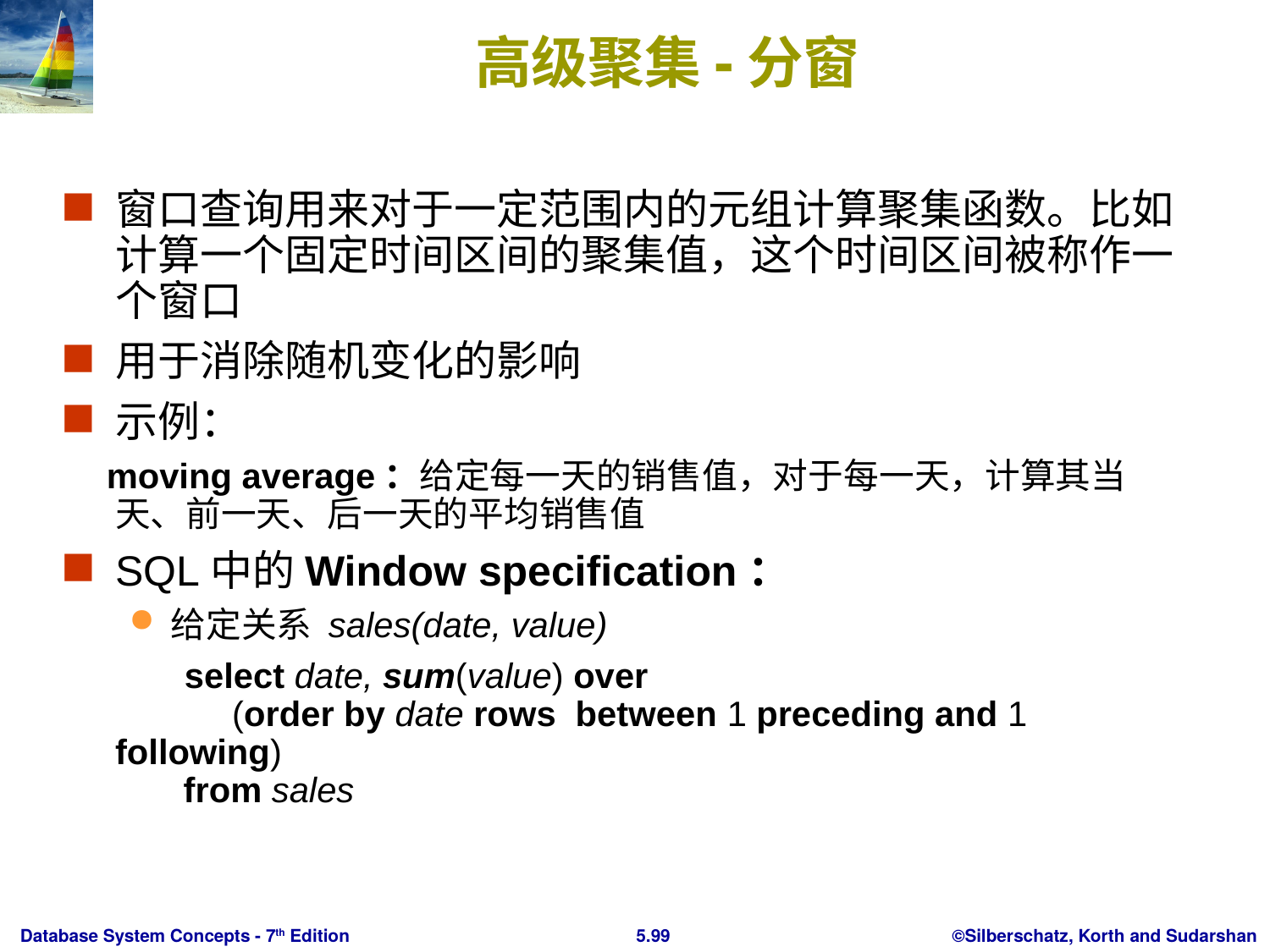

高级聚集-分窗

窗口查询用来对于一定范围内的元组计算聚集函数。比如计算一个固定时间区间的聚集值，这个时间区间被称作一个窗口
用于消除随机变化的影响
示例：
    moving average：给定每一天的销售值，对于每一天，计算其当天、前一天、后一天的平均销售值
SQL中的Window specification：
给定关系 sales(date, value)
            select date, sum(value) over
            (order by date rows  between 1 preceding and 1 following)
       from sales